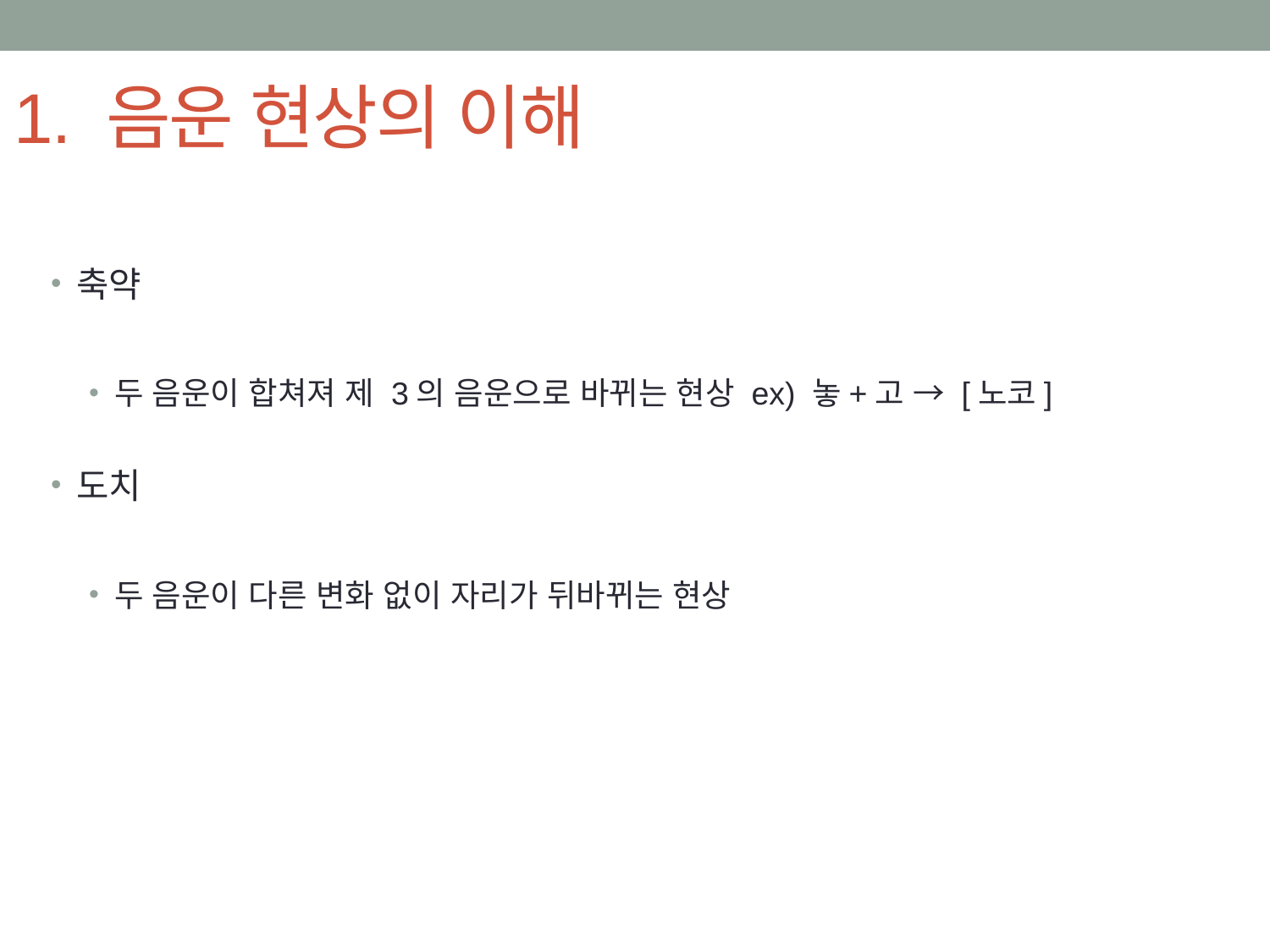

# 1. 음운 현상의 이해

축약

두 음운이 합쳐져 제 3의 음운으로 바뀌는 현상 ex) 놓+고 → [노코]

도치

두 음운이 다른 변화 없이 자리가 뒤바뀌는 현상